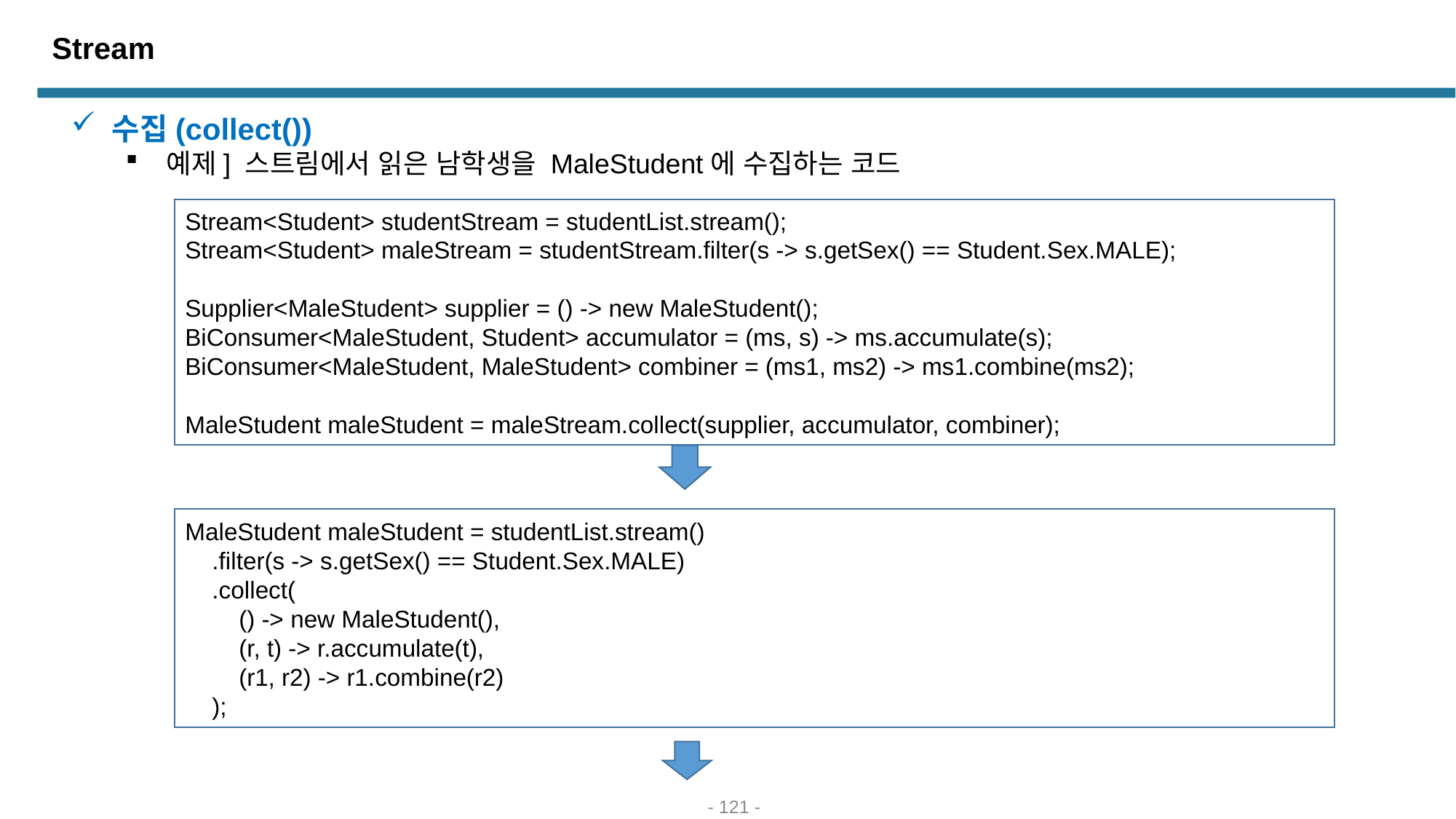

# Stream
수집(collect())
예제] 스트림에서 읽은 남학생을 MaleStudent에 수집하는 코드
Stream<Student> studentStream = studentList.stream();
Stream<Student> maleStream = studentStream.filter(s -> s.getSex() == Student.Sex.MALE);

Supplier<MaleStudent> supplier = () -> new MaleStudent();
BiConsumer<MaleStudent, Student> accumulator = (ms, s) -> ms.accumulate(s);
BiConsumer<MaleStudent, MaleStudent> combiner = (ms1, ms2) -> ms1.combine(ms2);

MaleStudent maleStudent = maleStream.collect(supplier, accumulator, combiner);

MaleStudent maleStudent = studentList.stream()
    .filter(s -> s.getSex() == Student.Sex.MALE)
    .collect(
        () -> new MaleStudent(),
        (r, t) -> r.accumulate(t),
        (r1, r2) -> r1.combine(r2)
    );

- 121 -